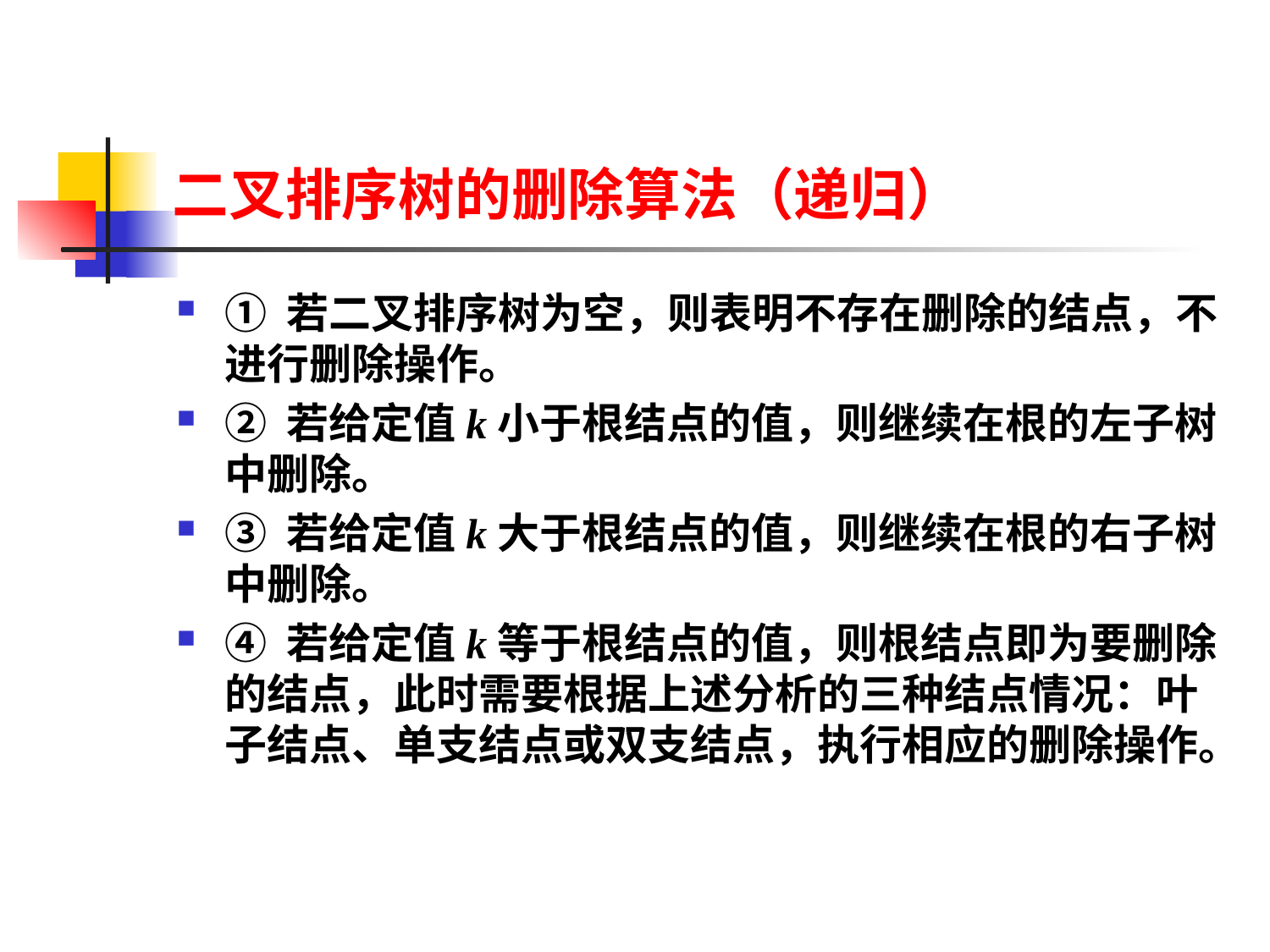

# 二叉排序树的删除算法（递归）
① 若二叉排序树为空，则表明不存在删除的结点，不进行删除操作。
② 若给定值k小于根结点的值，则继续在根的左子树中删除。
③ 若给定值k大于根结点的值，则继续在根的右子树中删除。
④ 若给定值k等于根结点的值，则根结点即为要删除的结点，此时需要根据上述分析的三种结点情况：叶子结点、单支结点或双支结点，执行相应的删除操作。